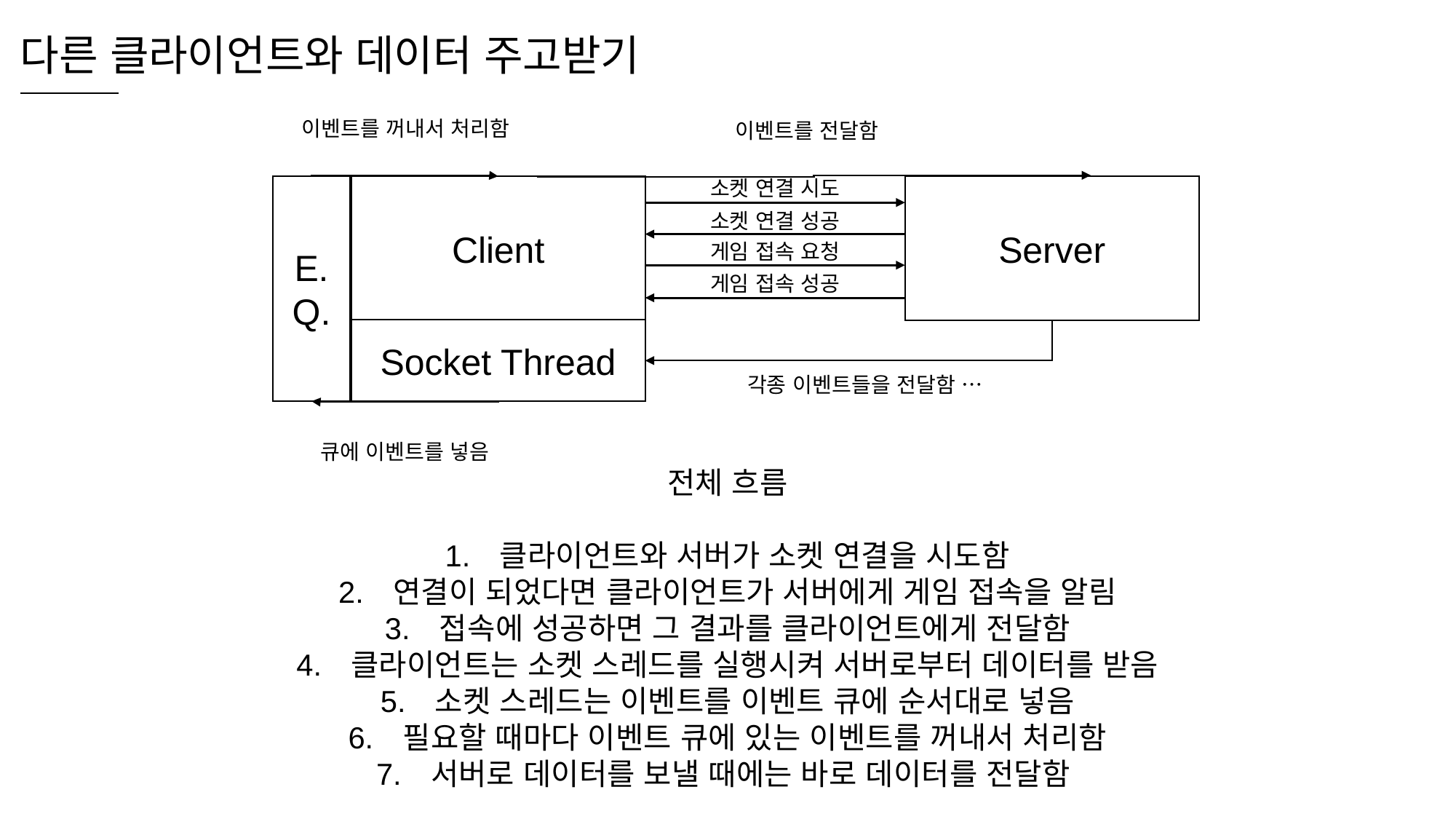

다른 클라이언트와 데이터 주고받기
이벤트를 꺼내서 처리함
이벤트를 전달함
소켓 연결 시도
Client
Server
E.Q.
소켓 연결 성공
게임 접속 요청
게임 접속 성공
Socket Thread
각종 이벤트들을 전달함 …
큐에 이벤트를 넣음
전체 흐름

클라이언트와 서버가 소켓 연결을 시도함
연결이 되었다면 클라이언트가 서버에게 게임 접속을 알림
접속에 성공하면 그 결과를 클라이언트에게 전달함
클라이언트는 소켓 스레드를 실행시켜 서버로부터 데이터를 받음
소켓 스레드는 이벤트를 이벤트 큐에 순서대로 넣음
필요할 때마다 이벤트 큐에 있는 이벤트를 꺼내서 처리함
서버로 데이터를 보낼 때에는 바로 데이터를 전달함